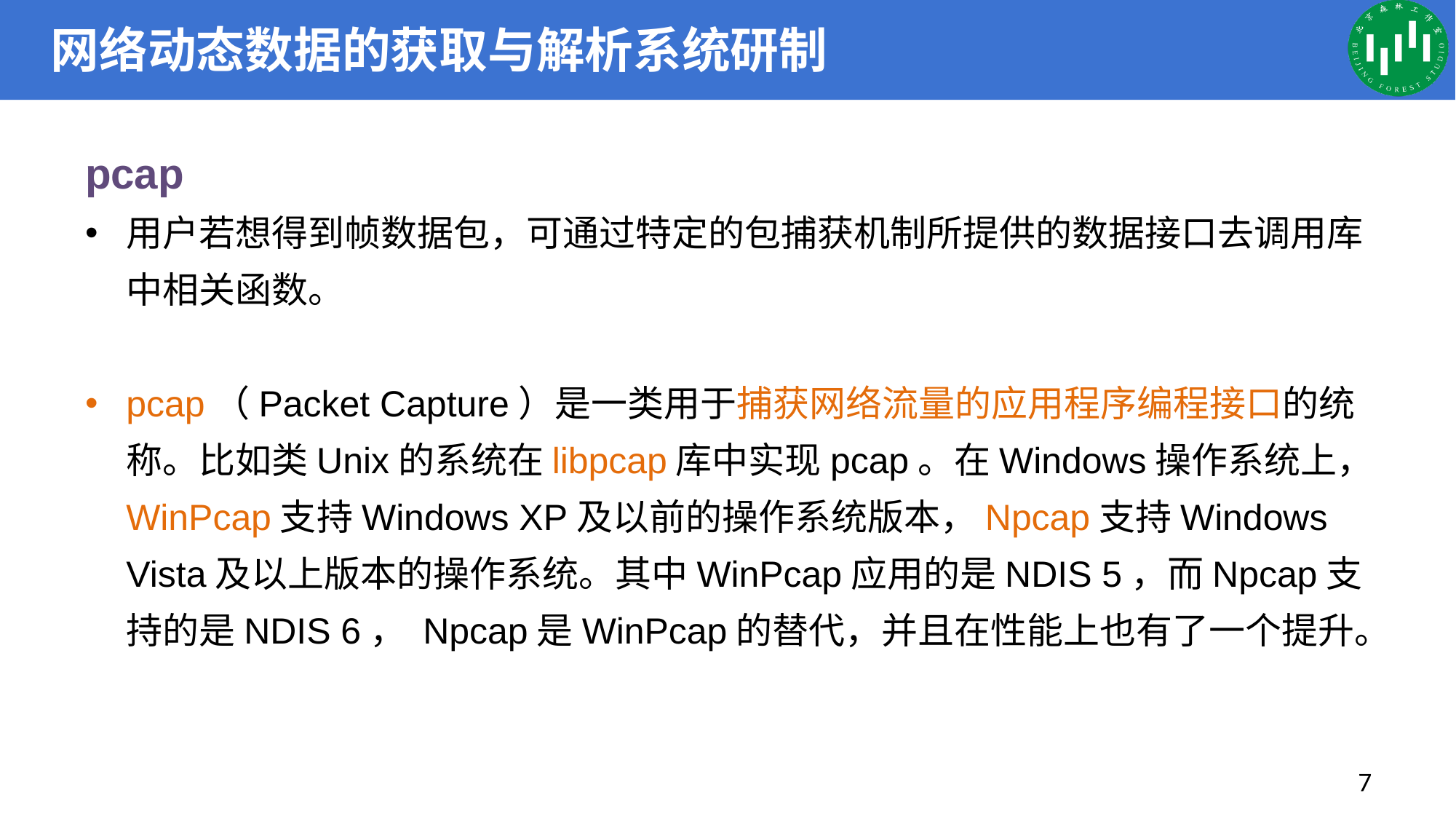

# 网络动态数据的获取与解析系统研制
pcap
用户若想得到帧数据包，可通过特定的包捕获机制所提供的数据接口去调用库中相关函数。

pcap（Packet Capture）是一类用于捕获网络流量的应用程序编程接口的统称。比如类Unix的系统在libpcap库中实现pcap。在Windows操作系统上，WinPcap支持Windows XP及以前的操作系统版本，Npcap支持Windows Vista及以上版本的操作系统。其中WinPcap应用的是NDIS 5，而Npcap支持的是NDIS 6， Npcap是WinPcap的替代，并且在性能上也有了一个提升。
7